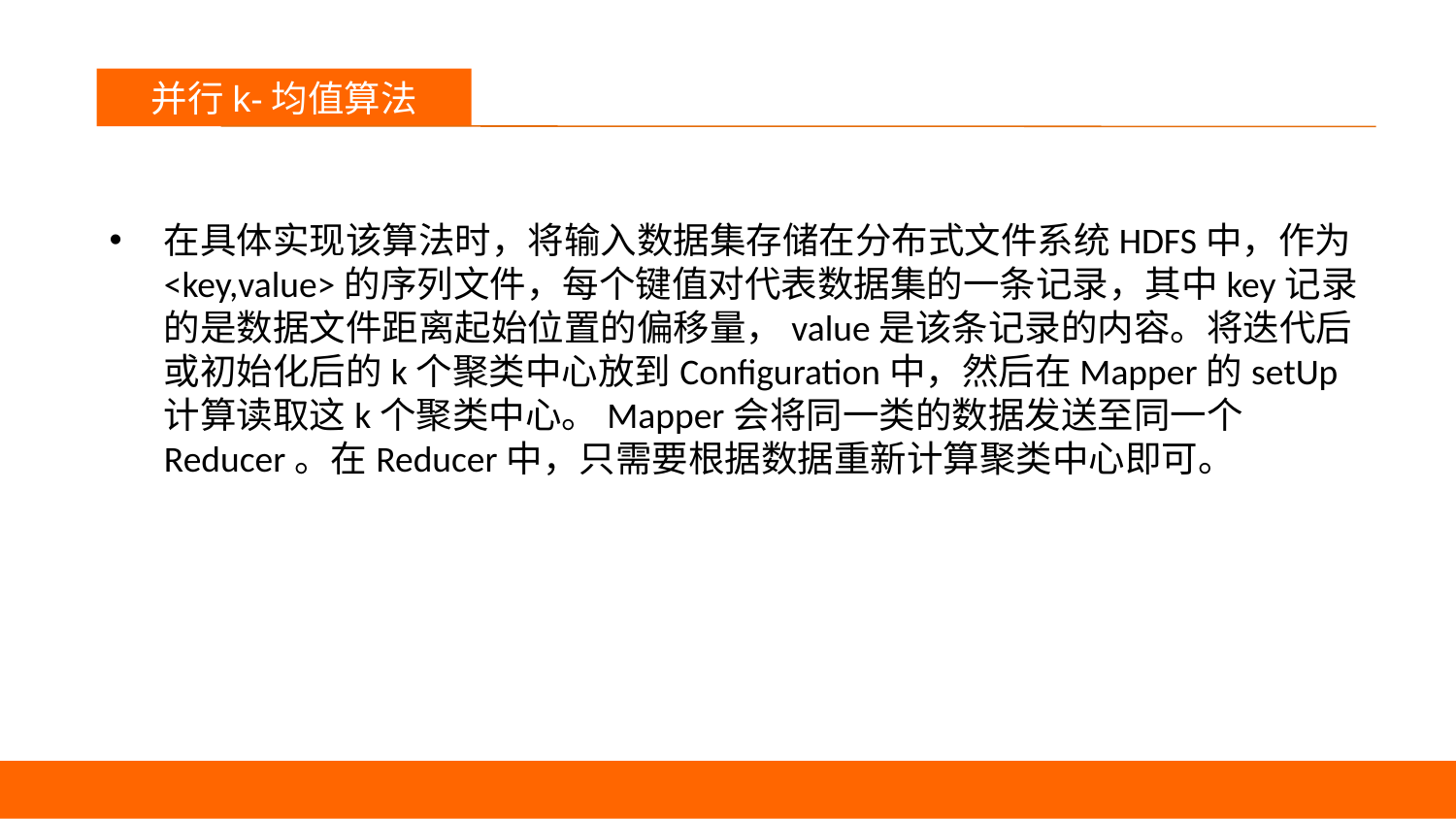

并行k-均值算法

在具体实现该算法时，将输入数据集存储在分布式文件系统HDFS中，作为<key,value>的序列文件，每个键值对代表数据集的一条记录，其中key记录的是数据文件距离起始位置的偏移量，value是该条记录的内容。将迭代后或初始化后的k个聚类中心放到Configuration中，然后在Mapper的setUp计算读取这k个聚类中心。Mapper会将同一类的数据发送至同一个Reducer。在Reducer中，只需要根据数据重新计算聚类中心即可。